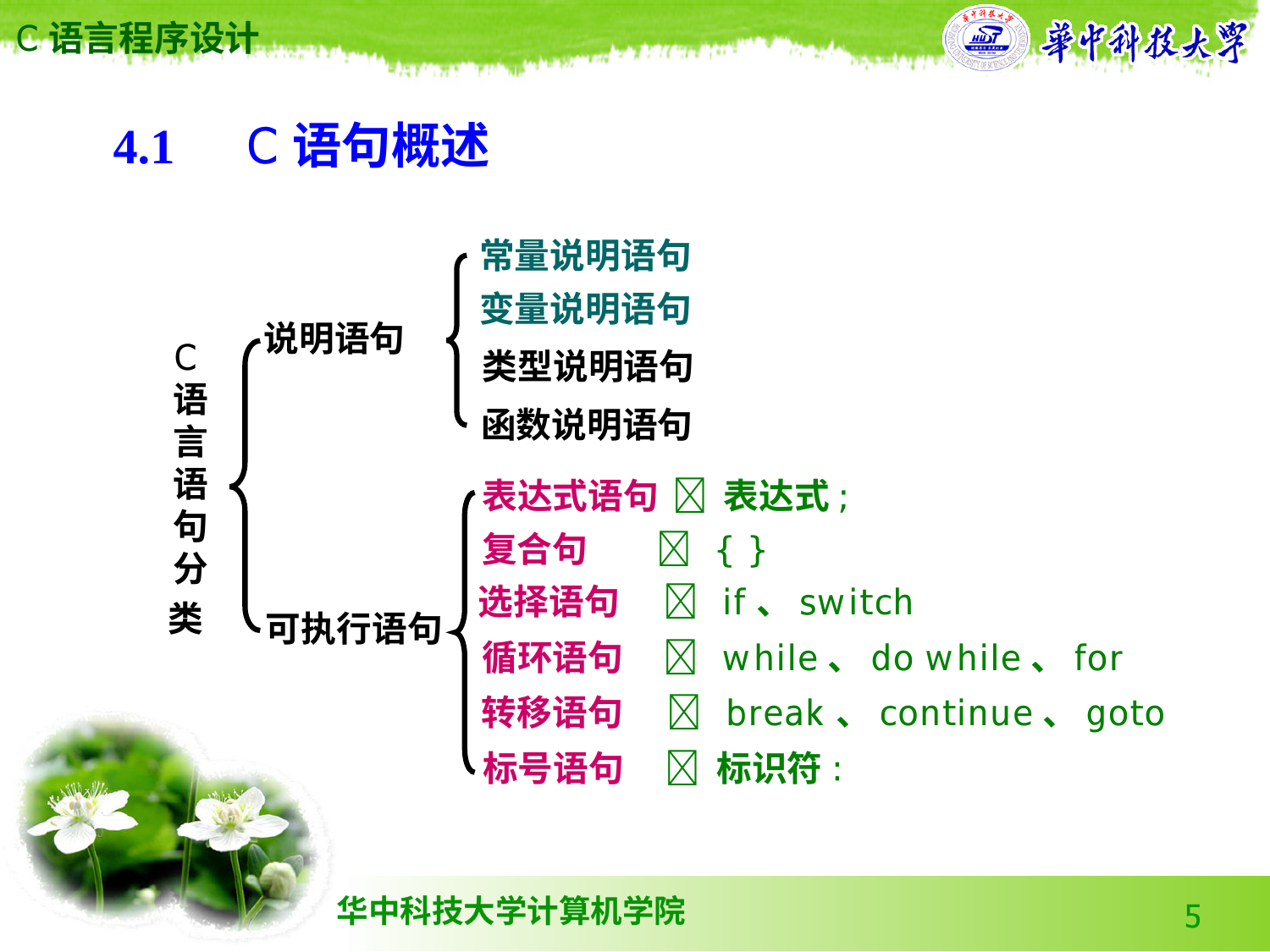

4.1　C语句概述
常量说明语句

变量说明语句
说明语句
C语言语句分类
类型说明语句

函数说明语句
表达式语句  ⇔  表达式;

复合句         ⇔  { }
选择语句      ⇔  if、switch
可执行语句
循环语句     ⇔  while、do while、for
转移语句      ⇔  break、continue、goto
标号语句     ⇔  标识符:
5